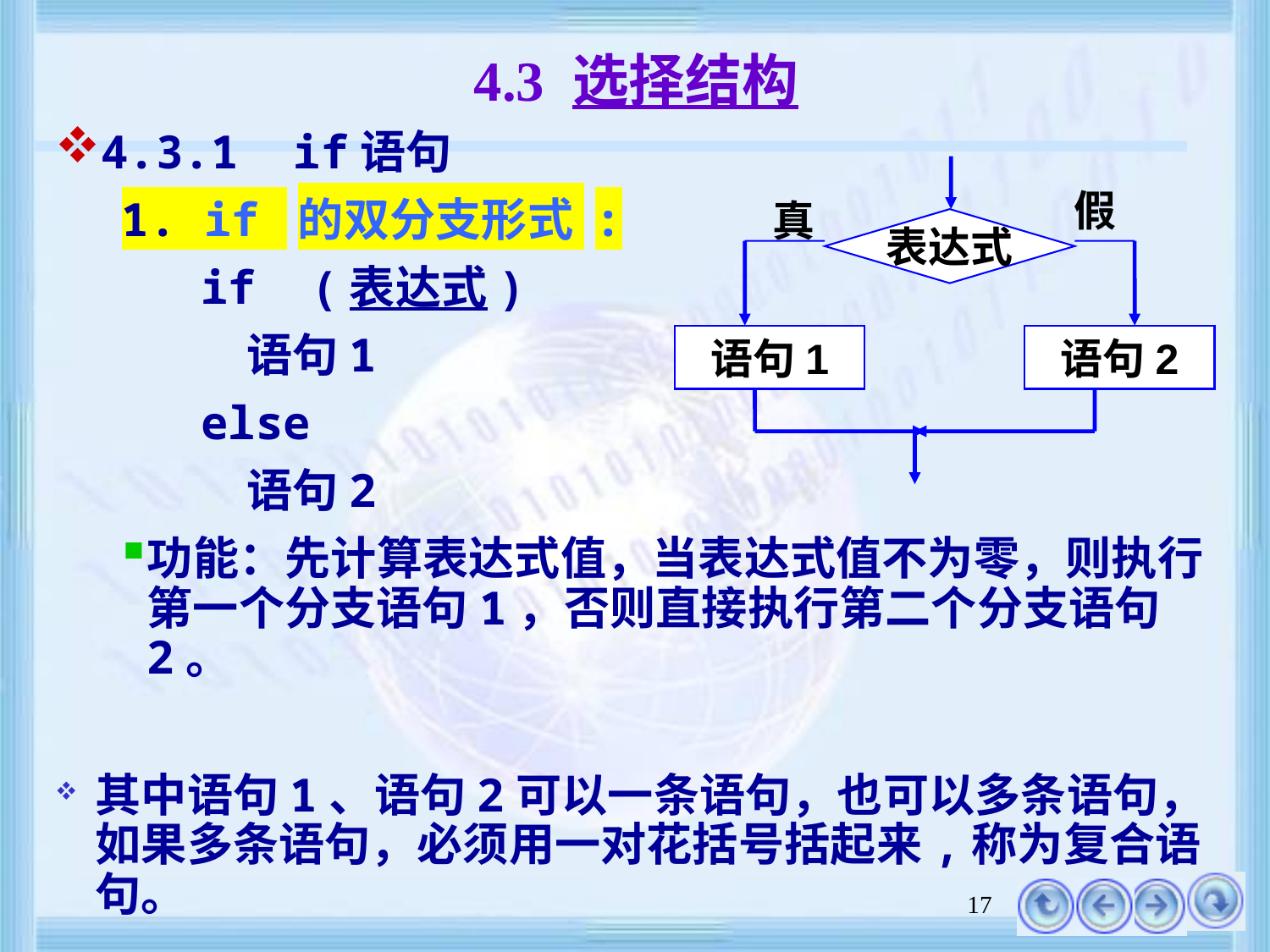

# 4.3 选择结构
4.3.1  if语句
1. if 的双分支形式 :
 if  (表达式)
      语句1
 else
      语句2
功能：先计算表达式值，当表达式值不为零，则执行第一个分支语句1，否则直接执行第二个分支语句2。

其中语句1、语句2可以一条语句，也可以多条语句，如果多条语句，必须用一对花括号括起来,称为复合语句。

假
真
表达式

语句1
语句2

17